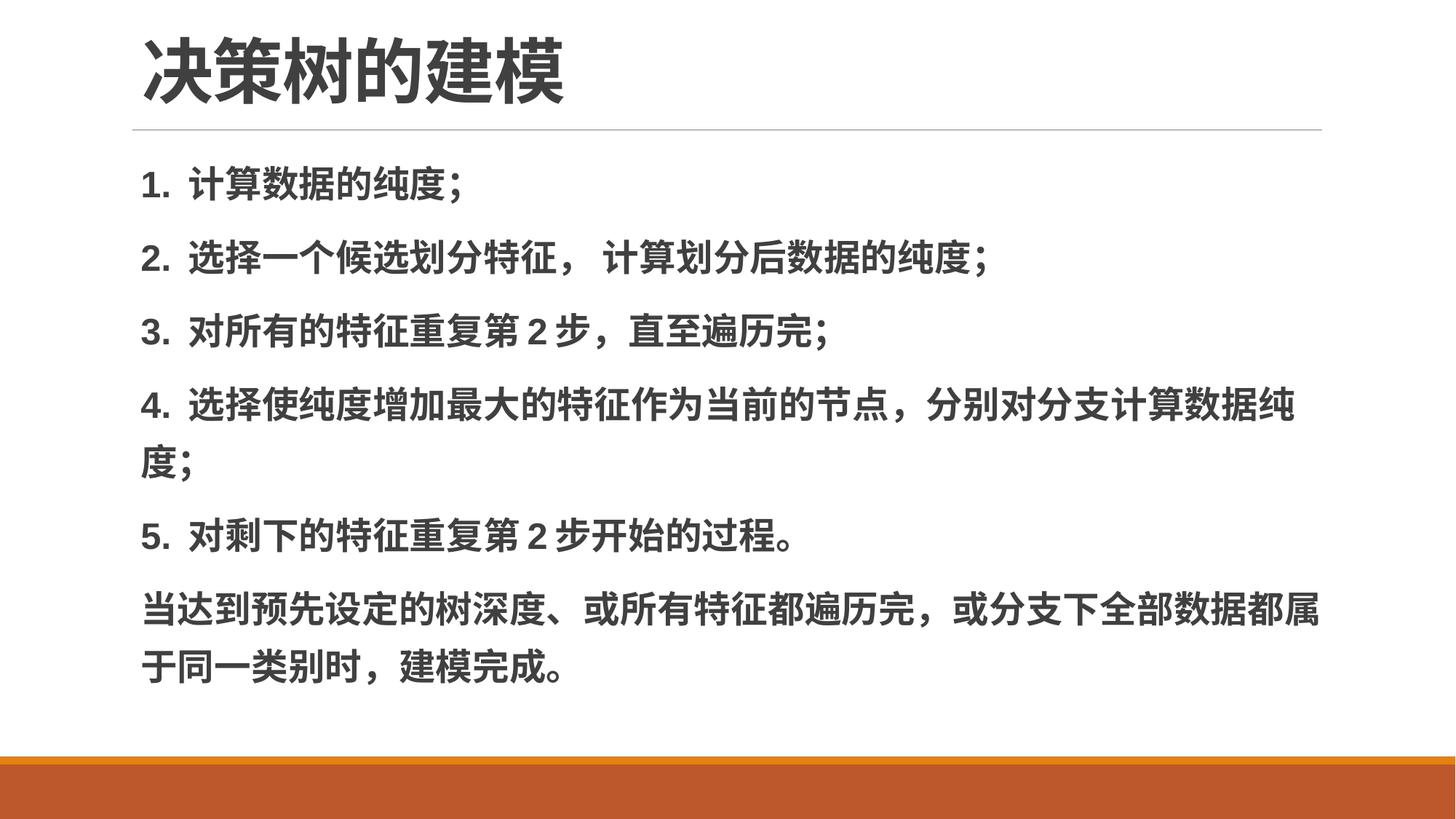

# 决策树的建模
1. 计算数据的纯度；
2. 选择一个候选划分特征， 计算划分后数据的纯度；
3. 对所有的特征重复第2步，直至遍历完；
4. 选择使纯度增加最大的特征作为当前的节点，分别对分支计算数据纯度；
5. 对剩下的特征重复第2步开始的过程。
当达到预先设定的树深度、或所有特征都遍历完，或分支下全部数据都属于同一类别时，建模完成。